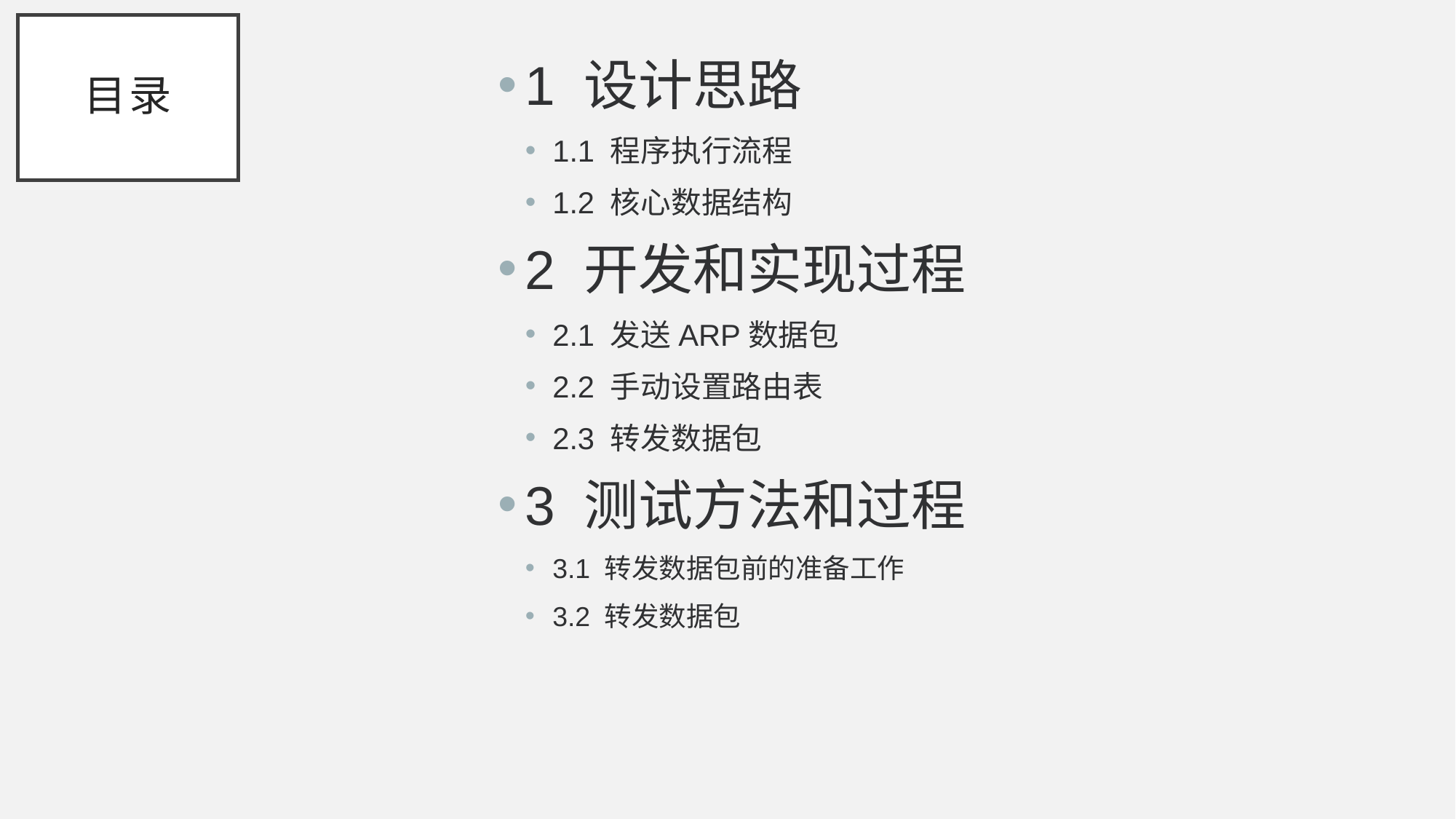

# 目录
1 设计思路
1.1 程序执行流程
1.2 核心数据结构
2 开发和实现过程
2.1 发送ARP数据包
2.2 手动设置路由表
2.3 转发数据包
3 测试方法和过程
3.1 转发数据包前的准备工作
3.2 转发数据包